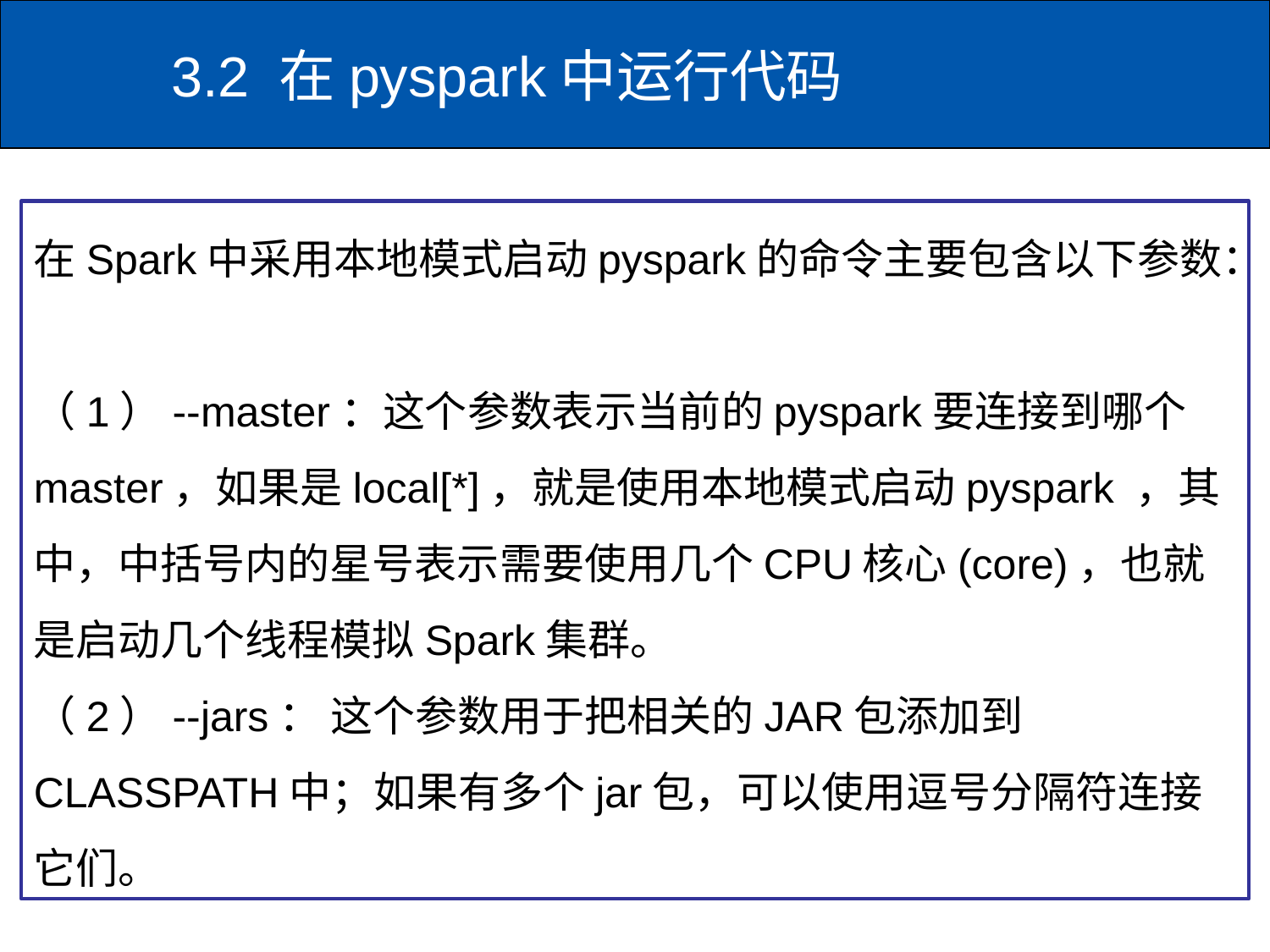

# 3.2 在pyspark中运行代码
在Spark中采用本地模式启动pyspark的命令主要包含以下参数：
（1）--master：这个参数表示当前的pyspark要连接到哪个master，如果是local[*]，就是使用本地模式启动pyspark ，其中，中括号内的星号表示需要使用几个CPU核心(core)，也就是启动几个线程模拟Spark集群。
（2）--jars： 这个参数用于把相关的JAR包添加到CLASSPATH中；如果有多个jar包，可以使用逗号分隔符连接它们。